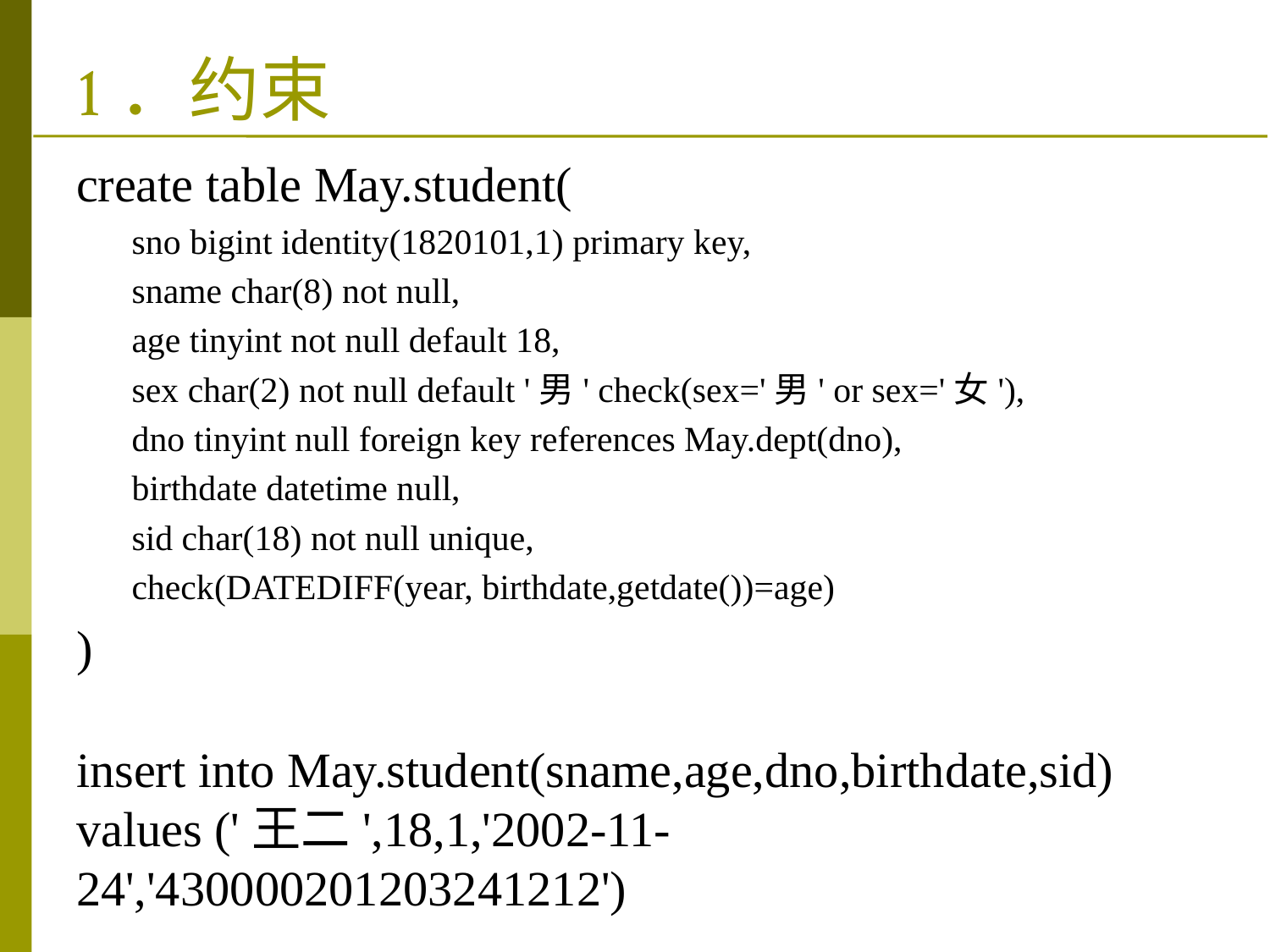

# 1．约束
create table May.student(
sno bigint identity(1820101,1) primary key,
sname char(8) not null,
age tinyint not null default 18,
sex char(2) not null default '男' check(sex='男' or sex='女'),
dno tinyint null foreign key references May.dept(dno),
birthdate datetime null,
sid char(18) not null unique,
check(DATEDIFF(year, birthdate,getdate())=age)
)

insert into May.student(sname,age,dno,birthdate,sid) values ('王二',18,1,'2002-11-24','430000201203241212')